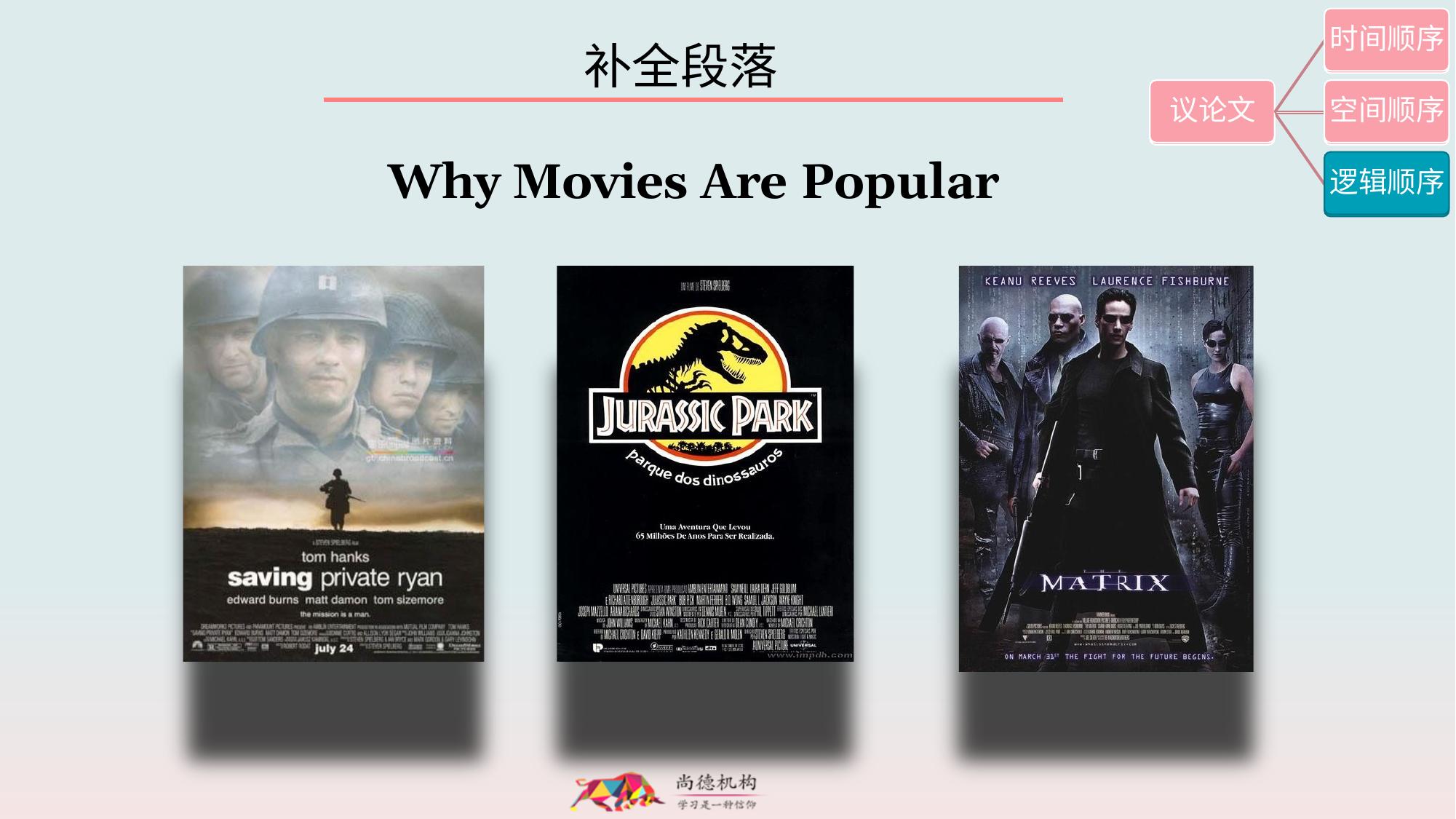

议论文

时间顺序

空间顺序

逻辑顺序
议论文

时间顺序

空间顺序

逻辑顺序
补全段落
Why Movies Are Popular